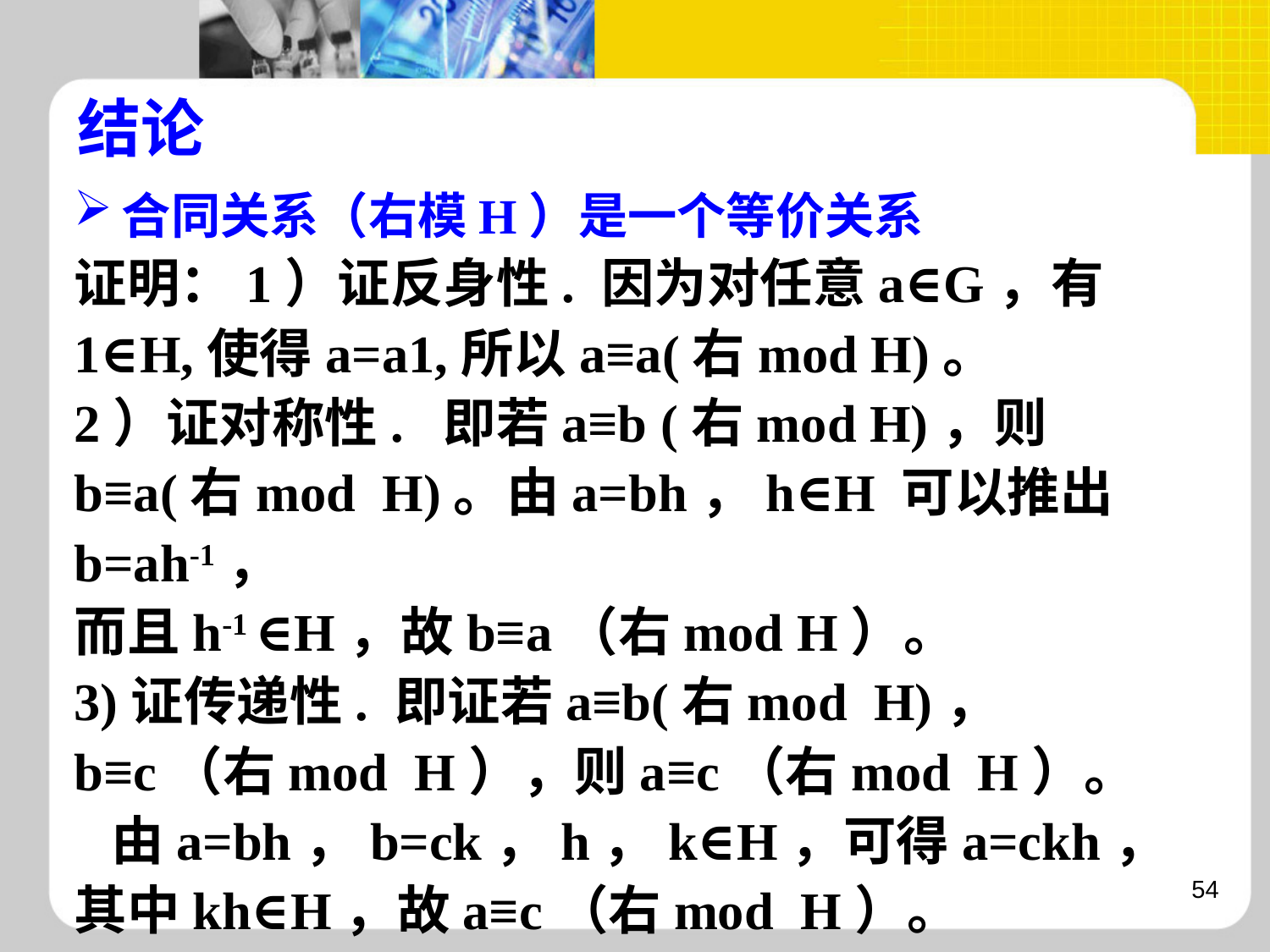

# 结论
合同关系（右模H）是一个等价关系
证明：1）证反身性. 因为对任意a∈G，有1∈H,使得a=a1,所以a≡a(右mod H)。
2）证对称性.  即若a≡b (右mod H)，则b≡a(右mod  H)。由a=bh，h∈H 可以推出b=ah-1，
而且h-1 ∈H，故b≡a（右mod H）。
3)证传递性. 即证若a≡b(右mod  H)，
b≡c（右mod  H），则a≡c（右mod  H）。
  由a=bh，b=ck，h，k∈H，可得a=ckh，其中kh∈H，故a≡c（右mod  H）。
54